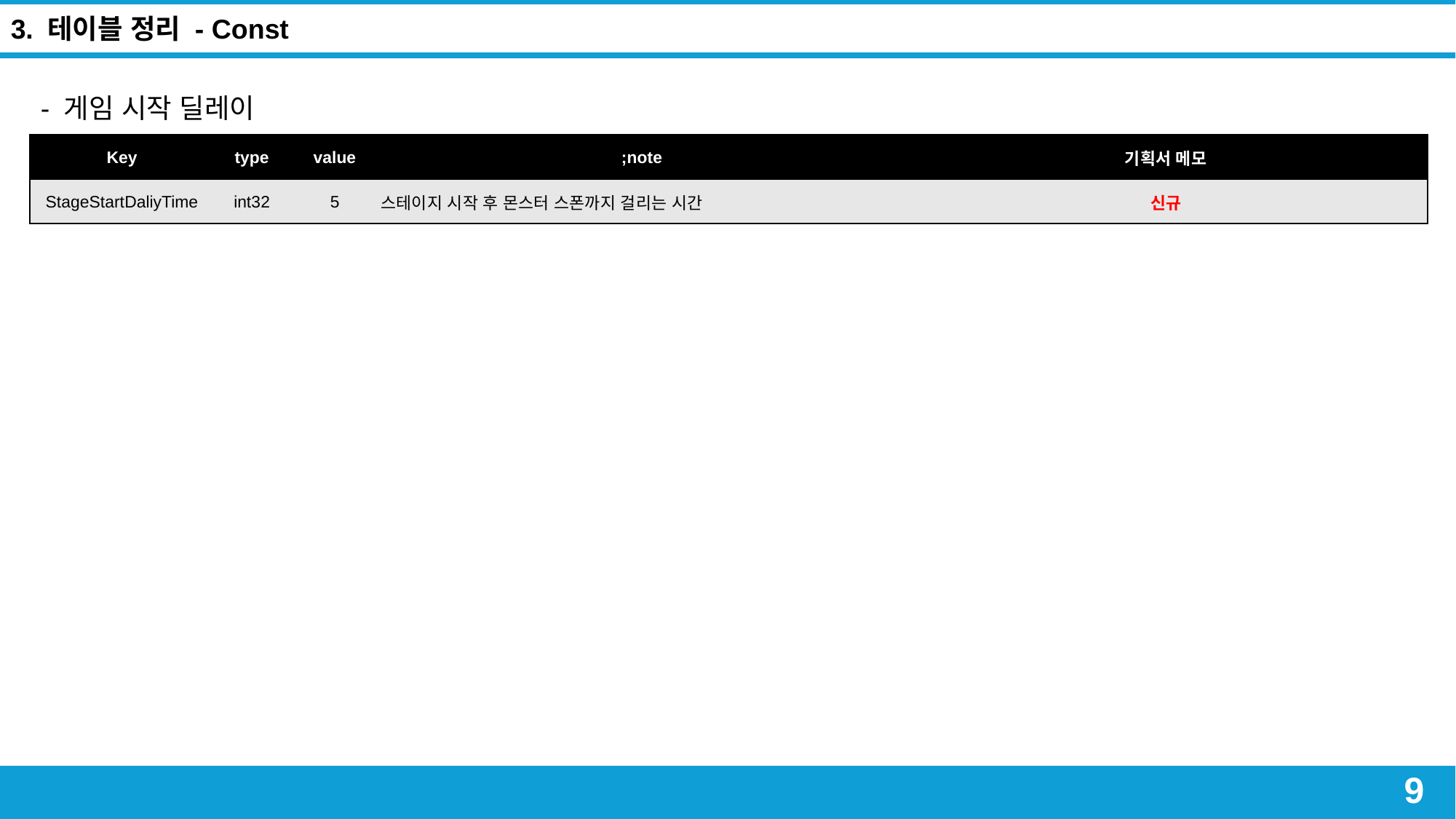

3. 테이블 정리 - Const
- 게임 시작 딜레이
| Key | type | value | ;note | 기획서 메모 |
| --- | --- | --- | --- | --- |
| StageStartDaliyTime | int32 | 5 | 스테이지 시작 후 몬스터 스폰까지 걸리는 시간 | 신규 |
9